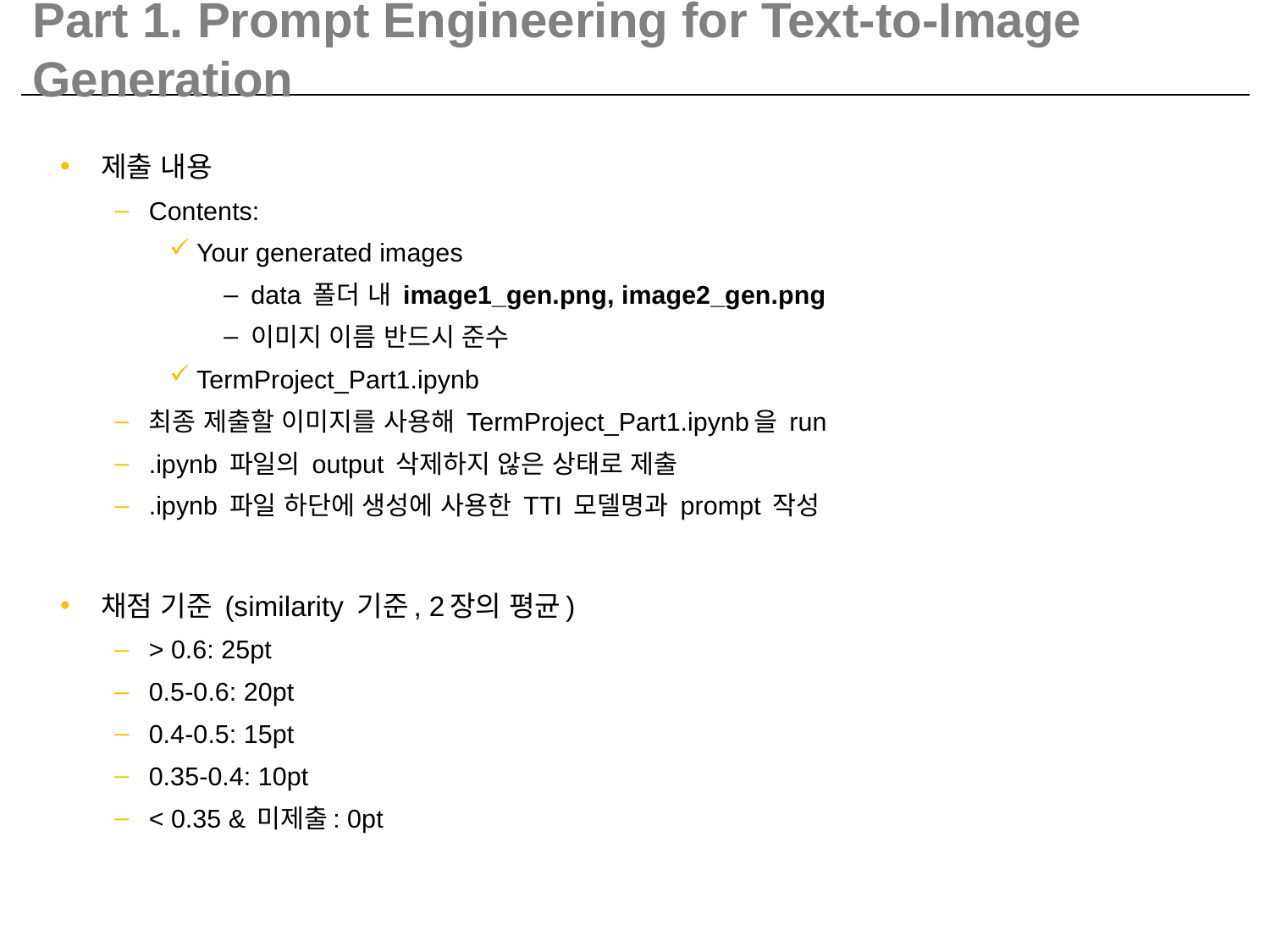

# Part 1. Prompt Engineering for Text-to-Image Generation
제출 내용
Contents:
Your generated images
data 폴더 내 image1_gen.png, image2_gen.png
이미지 이름 반드시 준수
TermProject_Part1.ipynb
최종 제출할 이미지를 사용해 TermProject_Part1.ipynb을 run
.ipynb 파일의 output 삭제하지 않은 상태로 제출
.ipynb 파일 하단에 생성에 사용한 TTI 모델명과 prompt 작성

채점 기준 (similarity 기준, 2장의 평균)
> 0.6: 25pt
0.5-0.6: 20pt
0.4-0.5: 15pt
0.35-0.4: 10pt
< 0.35 & 미제출: 0pt